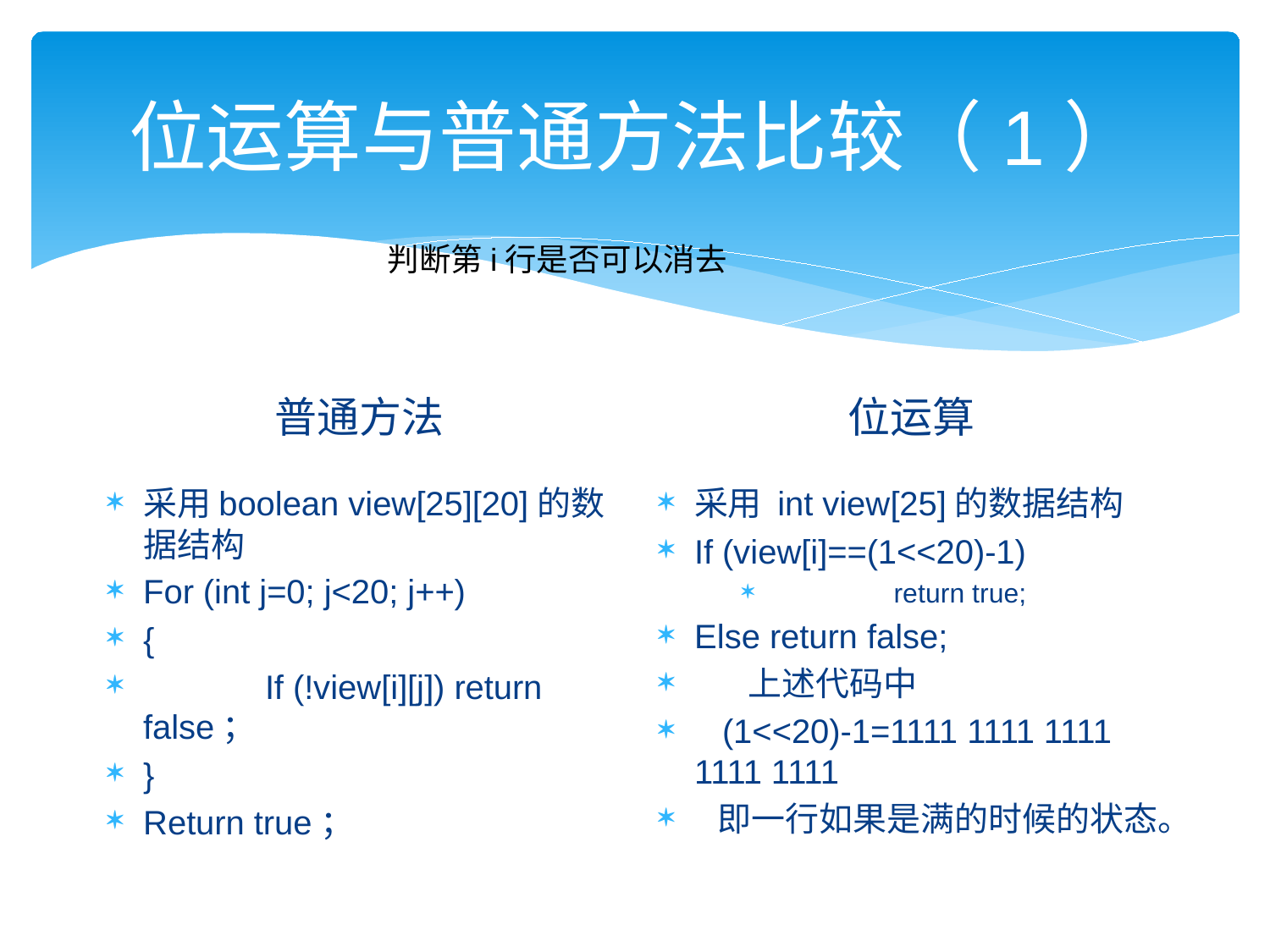

# 位运算与普通方法比较（1）
判断第i行是否可以消去
位运算
普通方法
采用boolean view[25][20]的数据结构
For (int j=0; j<20; j++)
{
	If (!view[i][j]) return false；
}
Return true；
采用 int view[25]的数据结构
If (view[i]==(1<<20)-1)
	return true;
Else return false;
      上述代码中
   (1<<20)-1=1111 1111 1111 1111 1111
  即一行如果是满的时候的状态。